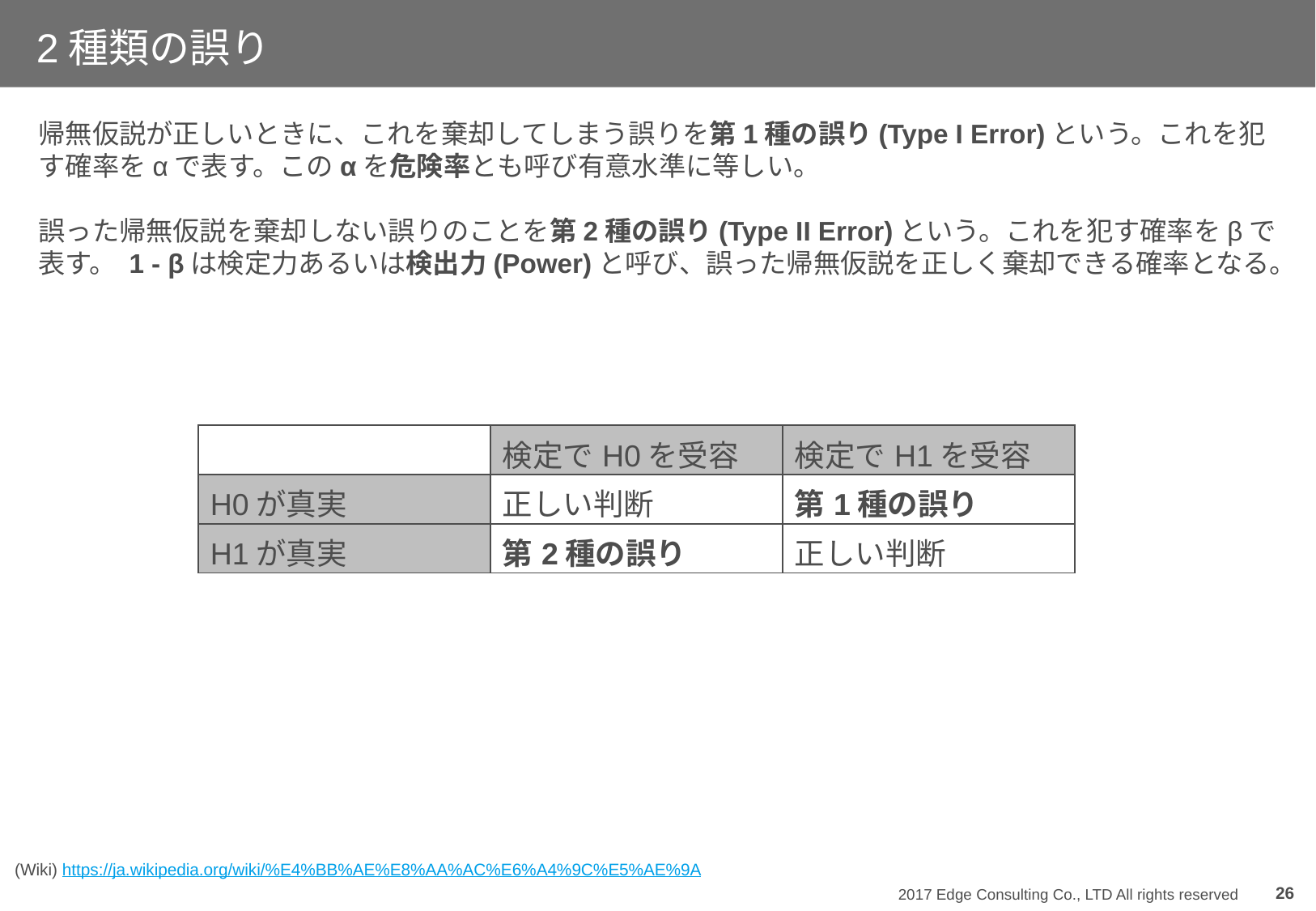

# 2種類の誤り
帰無仮説が正しいときに、これを棄却してしまう誤りを第1種の誤り(Type I Error)という。これを犯す確率をαで表す。このαを危険率とも呼び有意水準に等しい。

誤った帰無仮説を棄却しない誤りのことを第2種の誤り(Type II Error)という。これを犯す確率をβで表す。 1 - βは検定力あるいは検出力(Power)と呼び、誤った帰無仮説を正しく棄却できる確率となる。

|  | 検定でH0を受容 | 検定でH1を受容 |
| --- | --- | --- |
| H0が真実 | 正しい判断 | 第1種の誤り |
| H1が真実 | 第2種の誤り | 正しい判断 |
(Wiki) https://ja.wikipedia.org/wiki/%E4%BB%AE%E8%AA%AC%E6%A4%9C%E5%AE%9A
26